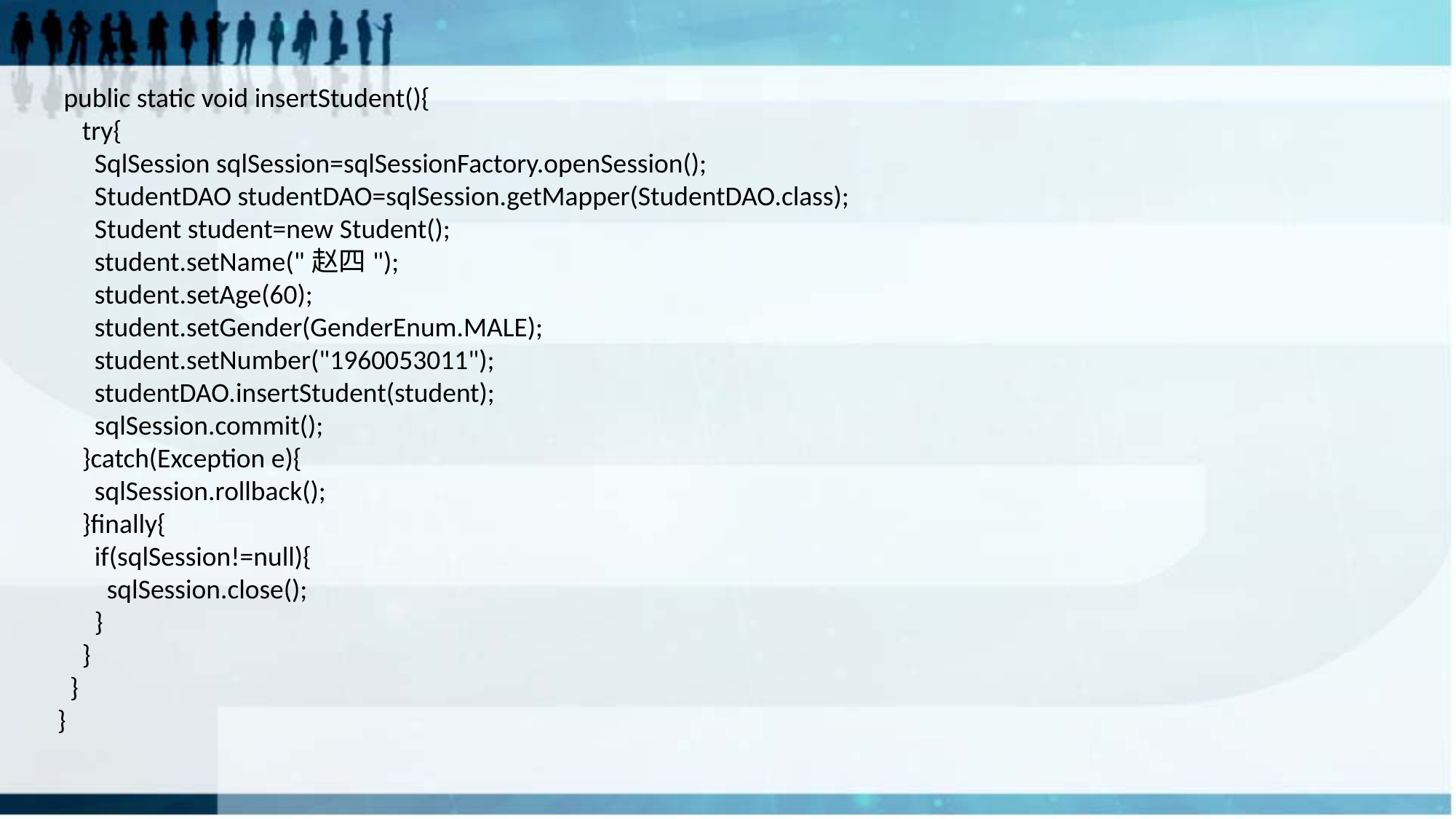

public static void insertStudent(){
    try{
      SqlSession sqlSession=sqlSessionFactory.openSession();
      StudentDAO studentDAO=sqlSession.getMapper(StudentDAO.class);
      Student student=new Student();
      student.setName("赵四");
      student.setAge(60);
      student.setGender(GenderEnum.MALE);
      student.setNumber("1960053011");
      studentDAO.insertStudent(student);
      sqlSession.commit();
    }catch(Exception e){
      sqlSession.rollback();
    }finally{
      if(sqlSession!=null){
        sqlSession.close();
      }
    }
  }
}